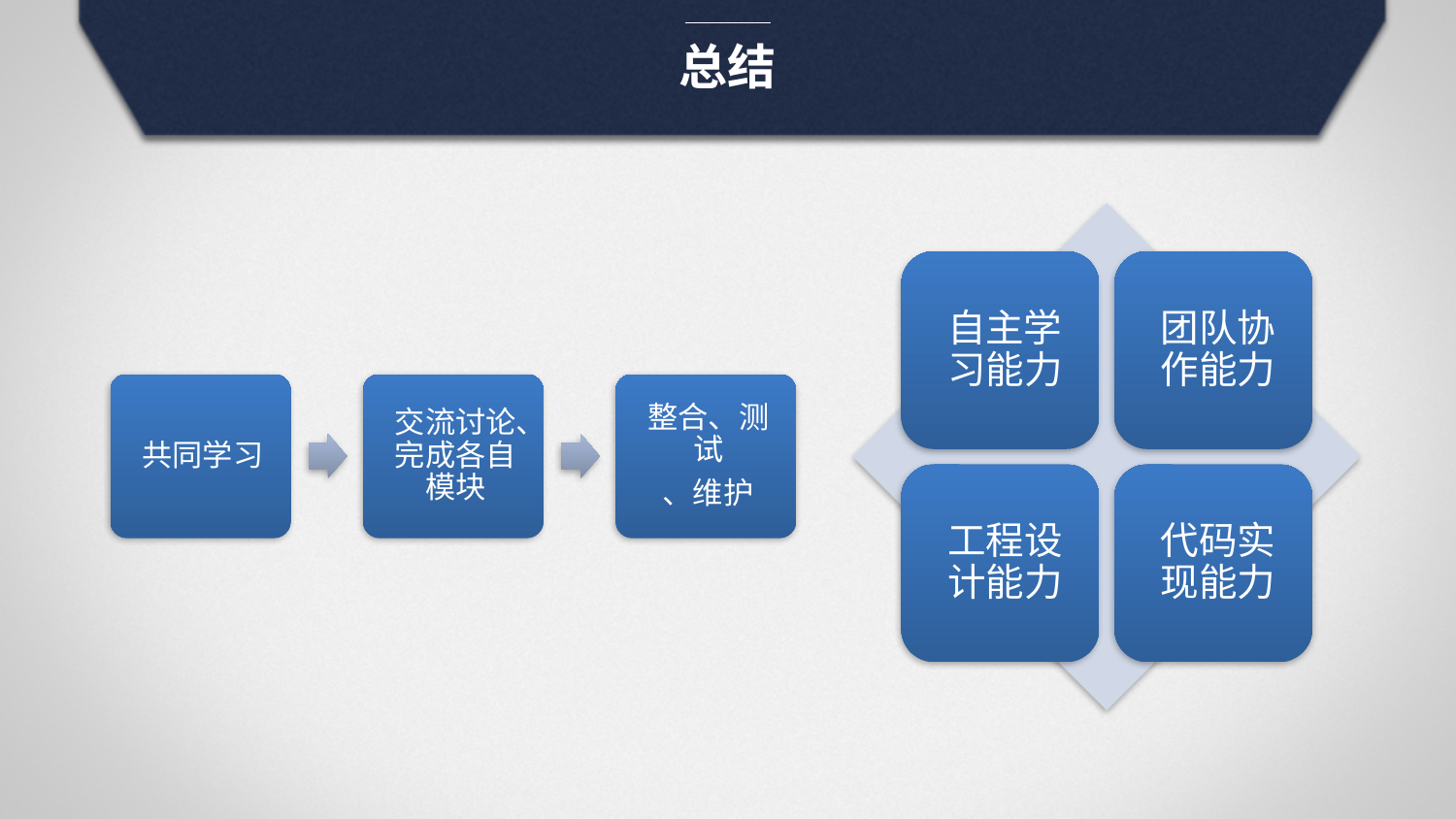

总结
自主学习能力
团队协作能力
工程设计能力
代码实现能力
共同学习

交流讨论、完成各自模块

整合、测试
、维护